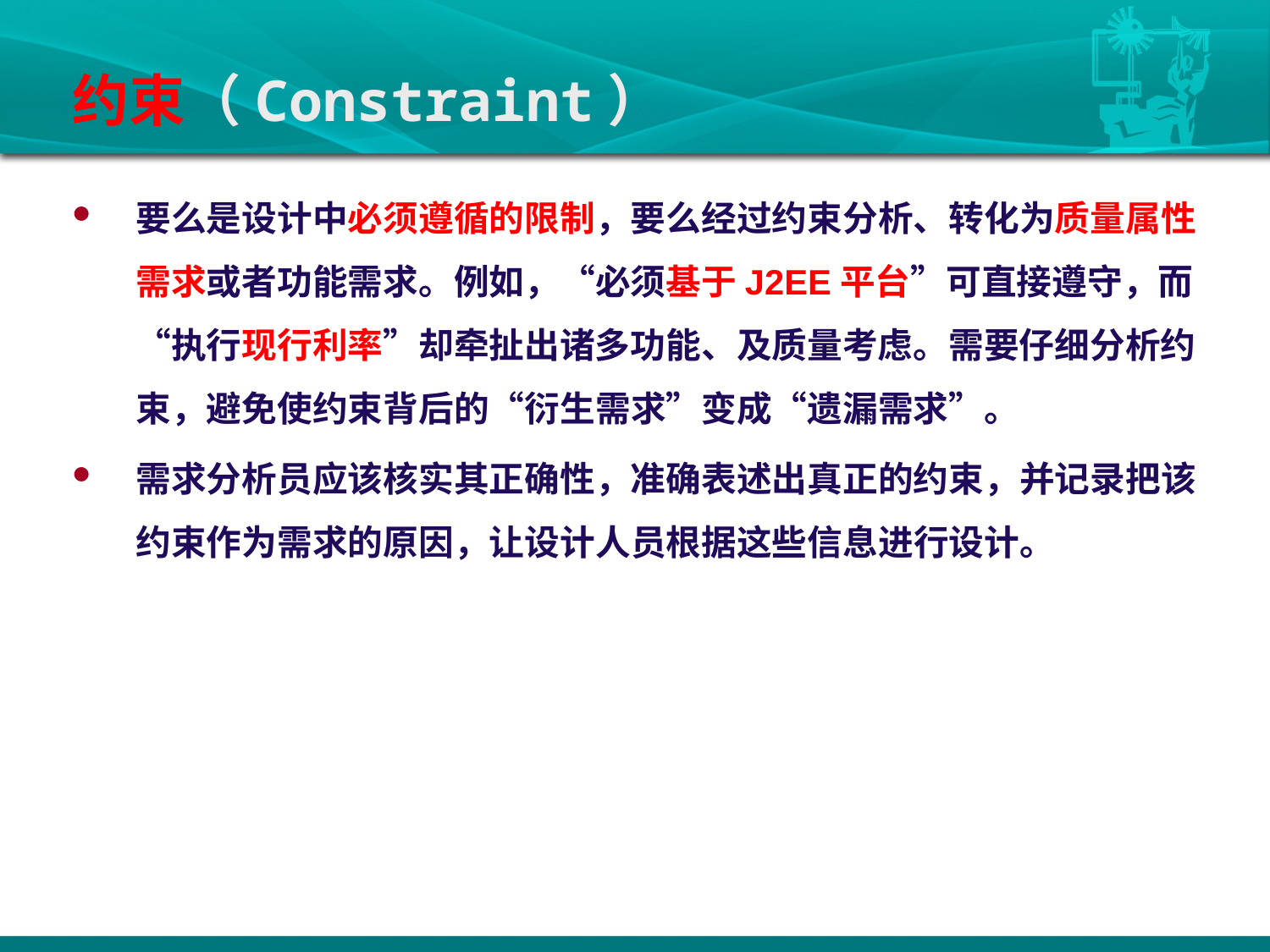

# 约束（Constraint）
要么是设计中必须遵循的限制，要么经过约束分析、转化为质量属性需求或者功能需求。例如，“必须基于J2EE平台”可直接遵守，而“执行现行利率”却牵扯出诸多功能、及质量考虑。需要仔细分析约束，避免使约束背后的“衍生需求”变成“遗漏需求”。
需求分析员应该核实其正确性，准确表述出真正的约束，并记录把该约束作为需求的原因，让设计人员根据这些信息进行设计。